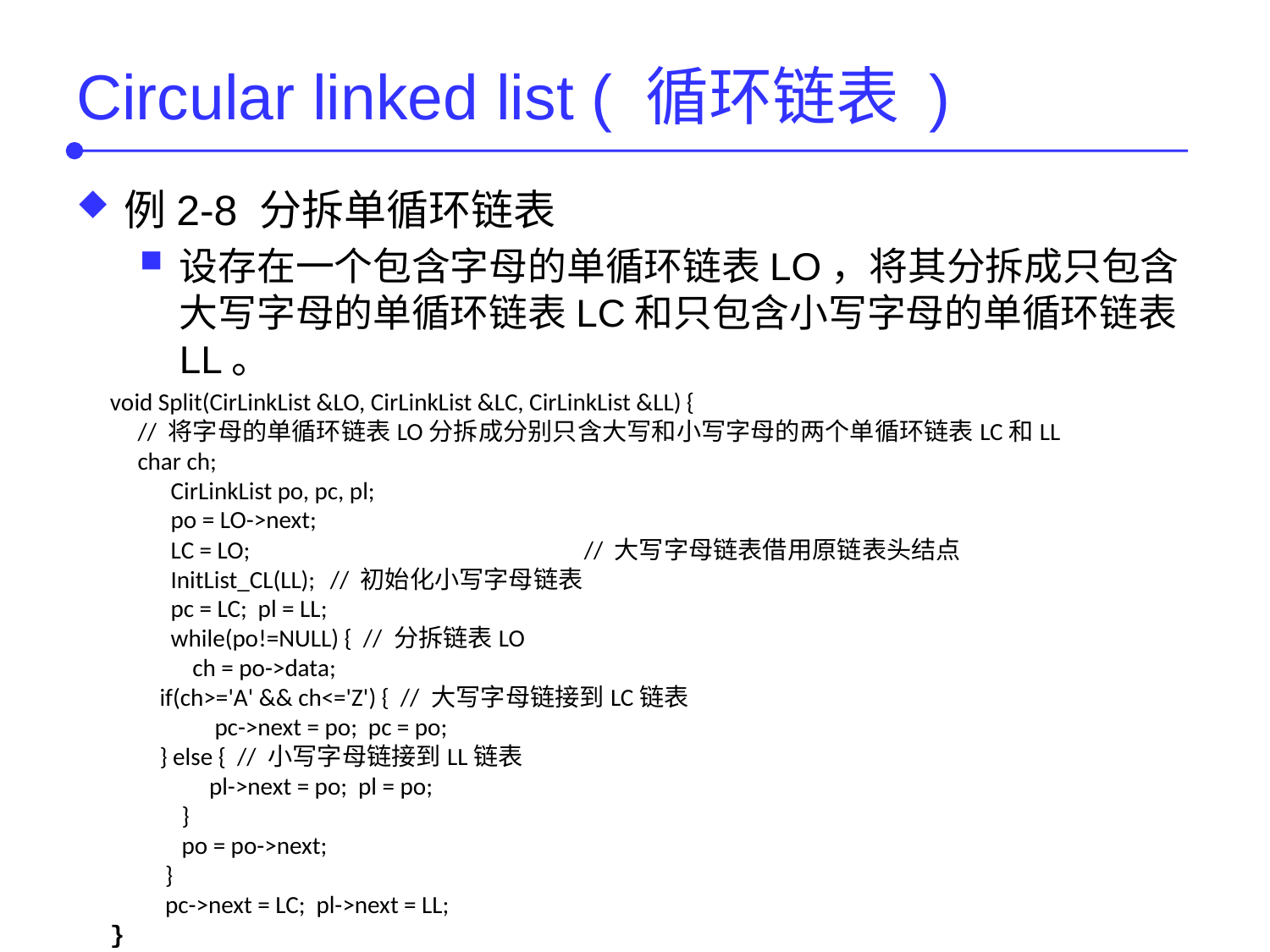

# Circular linked list ( 循环链表 )
例2-8 分拆单循环链表
设存在一个包含字母的单循环链表LO，将其分拆成只包含大写字母的单循环链表LC和只包含小写字母的单循环链表LL。

void Split(CirLinkList &LO, CirLinkList &LC, CirLinkList &LL) {
     // 将字母的单循环链表LO分拆成分别只含大写和小写字母的两个单循环链表LC和LL
     char ch;
           CirLinkList po, pc, pl;
           po = LO->next;
           LC = LO;			// 大写字母链表借用原链表头结点
           InitList_CL(LL);	// 初始化小写字母链表
           pc = LC;  pl = LL;
           while(po!=NULL) {  // 分拆链表LO
               ch = po->data;
         if(ch>='A' && ch<='Z') {  // 大写字母链接到LC链表
                   pc->next = po;  pc = po;
         } else {  // 小写字母链接到LL链表
                  pl->next = po;  pl = po;
             }
             po = po->next;
          }
          pc->next = LC;  pl->next = LL;
}